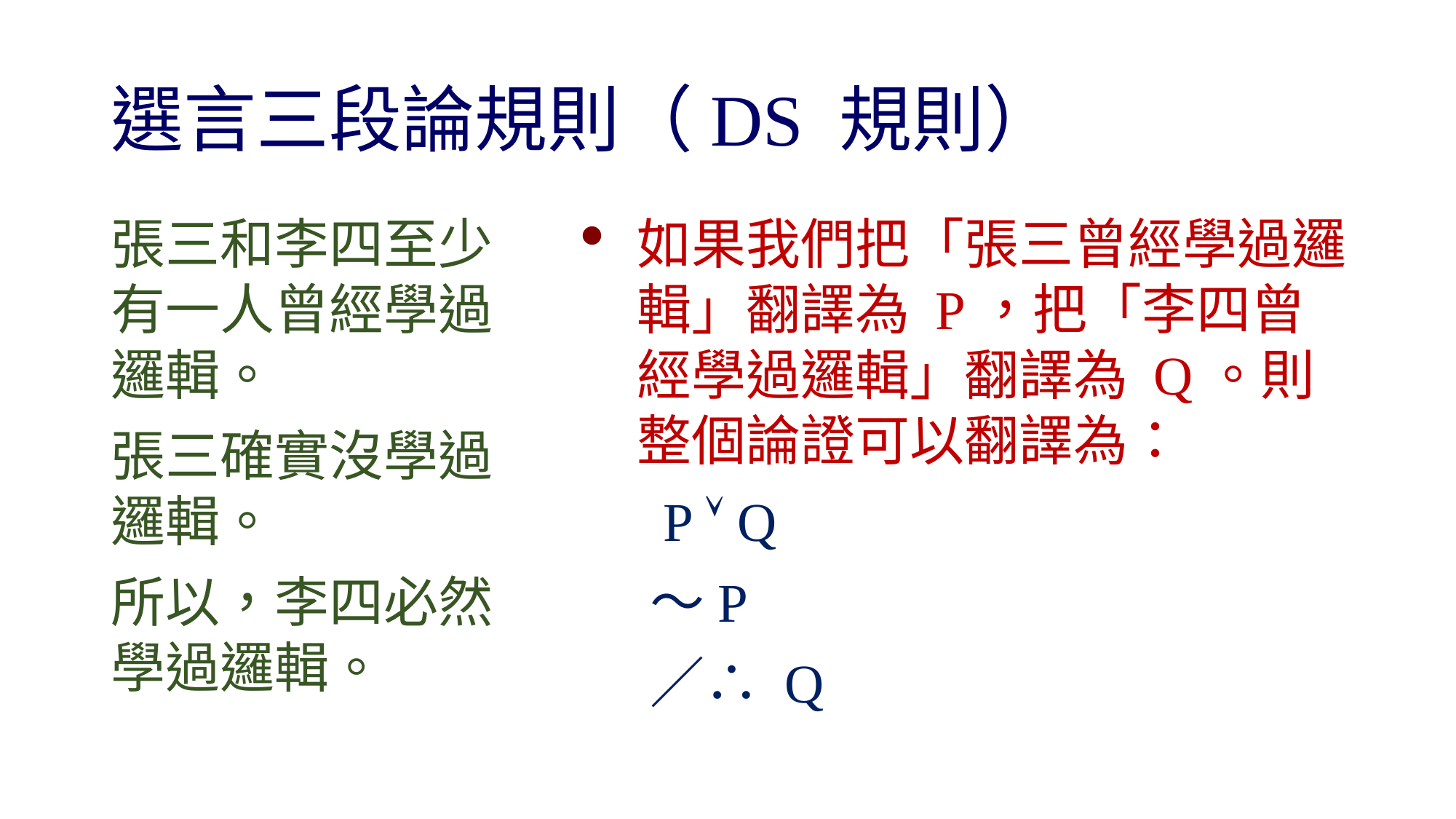

# 選言三段論規則（DS 規則）
張三和李四至少有一人曾經學過邏輯。
張三確實沒學過邏輯。
所以，李四必然學過邏輯。
如果我們把「張三曾經學過邏輯」翻譯為 P，把「李四曾經學過邏輯」翻譯為 Q。則整個論證可以翻譯為：
　 P ∨ Q
　 ～P
　 ／∴ Q